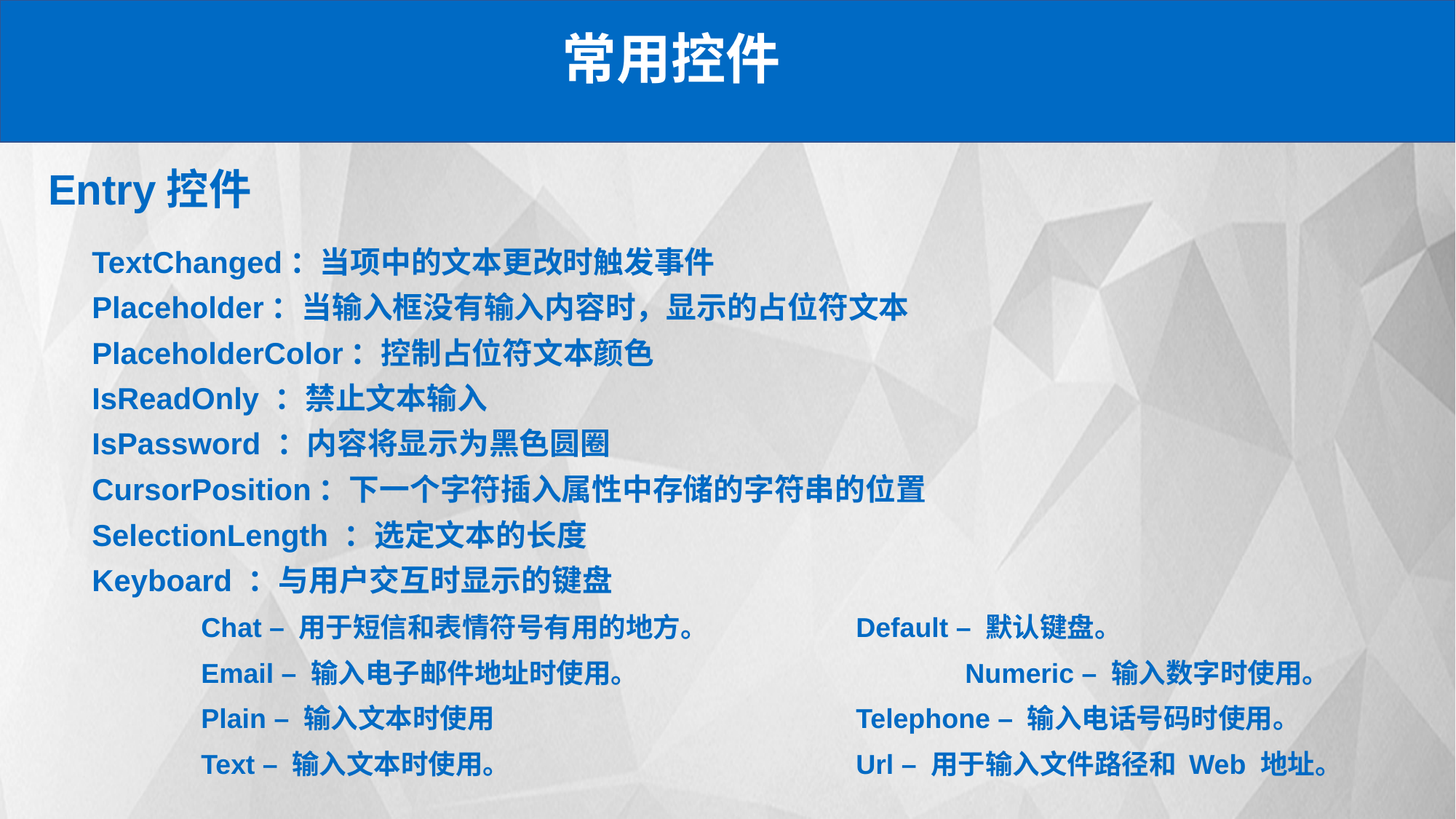

常用控件
Entry控件
TextChanged：当项中的文本更改时触发事件
Placeholder：当输入框没有输入内容时，显示的占位符文本
PlaceholderColor：控制占位符文本颜色
IsReadOnly ：禁止文本输入
IsPassword ：内容将显示为黑色圆圈
CursorPosition：下一个字符插入属性中存储的字符串的位置
SelectionLength ：选定文本的长度
Keyboard ：与用户交互时显示的键盘
	Chat – 用于短信和表情符号有用的地方。		Default – 默认键盘。
	Email – 输入电子邮件地址时使用。			Numeric – 输入数字时使用。
	Plain – 输入文本时使用				Telephone – 输入电话号码时使用。
	Text – 输入文本时使用。				Url – 用于输入文件路径和 Web 地址。